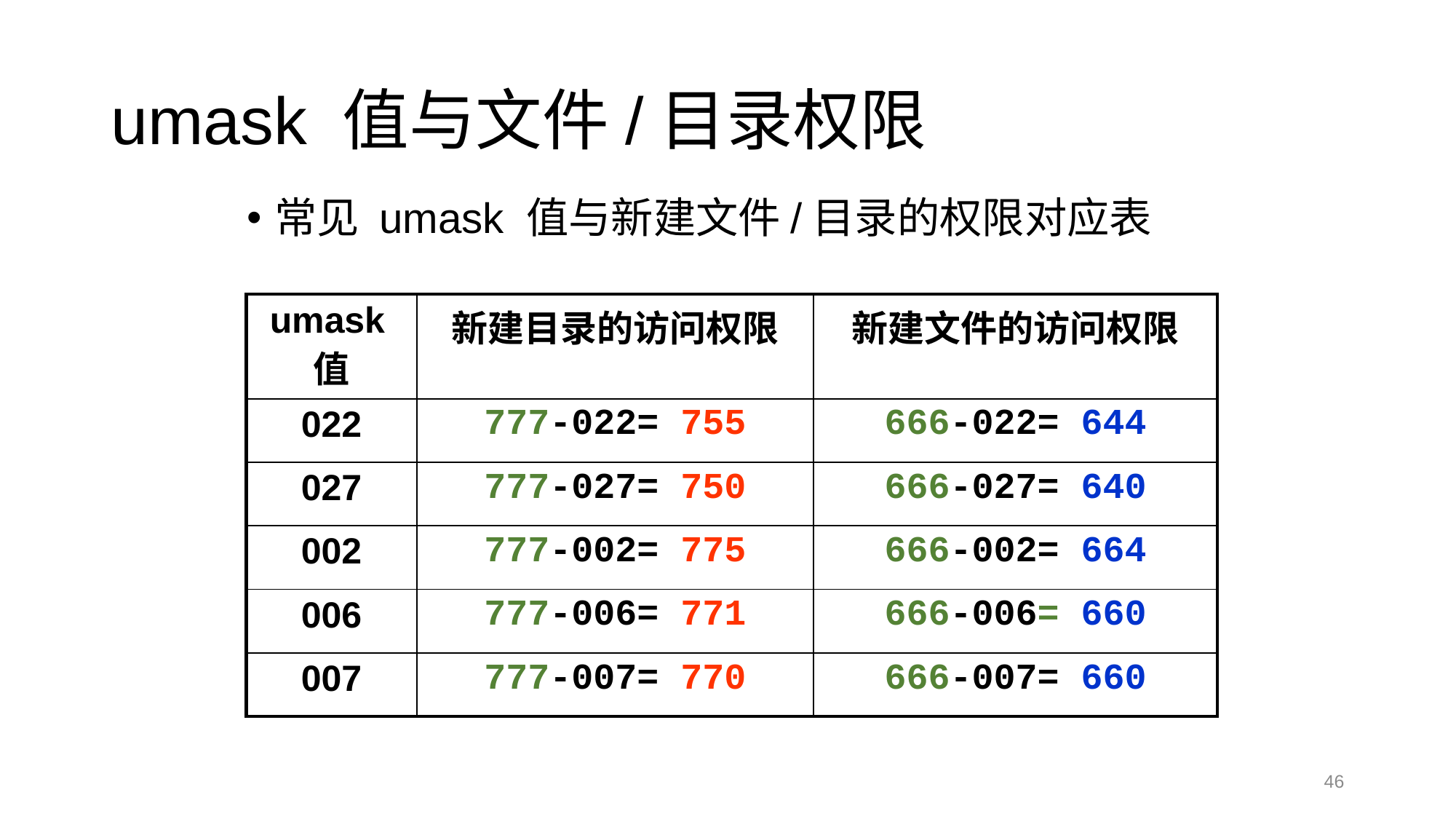

# umask 值与文件/目录权限
常见 umask 值与新建文件/目录的权限对应表
| umask值 | 新建目录的访问权限 | 新建文件的访问权限 |
| --- | --- | --- |
| 022 | 777-022= 755 | 666-022= 644 |
| 027 | 777-027= 750 | 666-027= 640 |
| 002 | 777-002= 775 | 666-002= 664 |
| 006 | 777-006= 771 | 666-006= 660 |
| 007 | 777-007= 770 | 666-007= 660 |
46